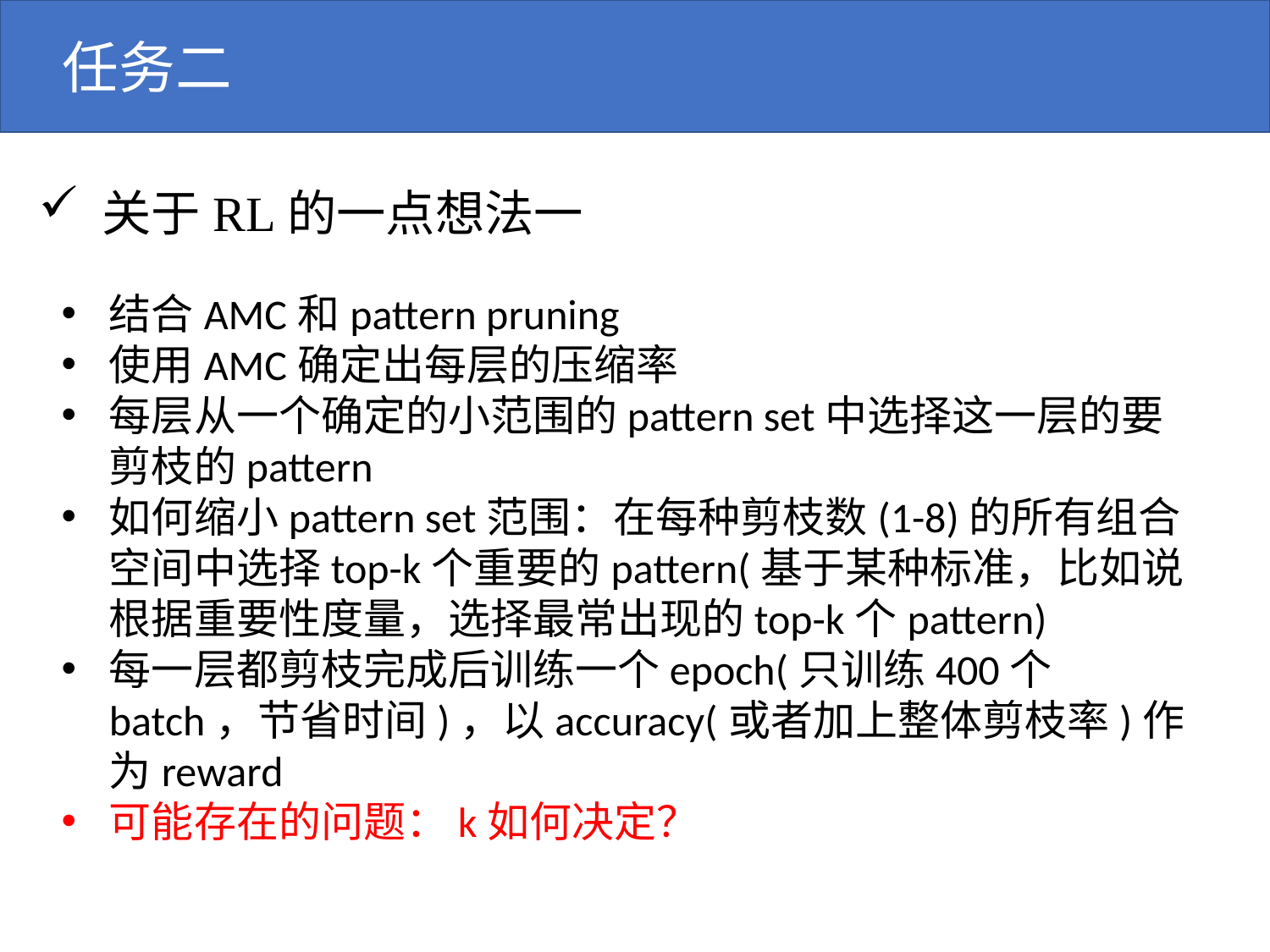

任务二
关于RL的一点想法一
结合AMC和pattern pruning
使用AMC确定出每层的压缩率
每层从一个确定的小范围的pattern set中选择这一层的要剪枝的pattern
如何缩小pattern set范围：在每种剪枝数(1-8)的所有组合空间中选择top-k个重要的pattern(基于某种标准，比如说根据重要性度量，选择最常出现的top-k个pattern)
每一层都剪枝完成后训练一个epoch(只训练400个batch，节省时间)，以accuracy(或者加上整体剪枝率)作为reward
可能存在的问题：k如何决定？